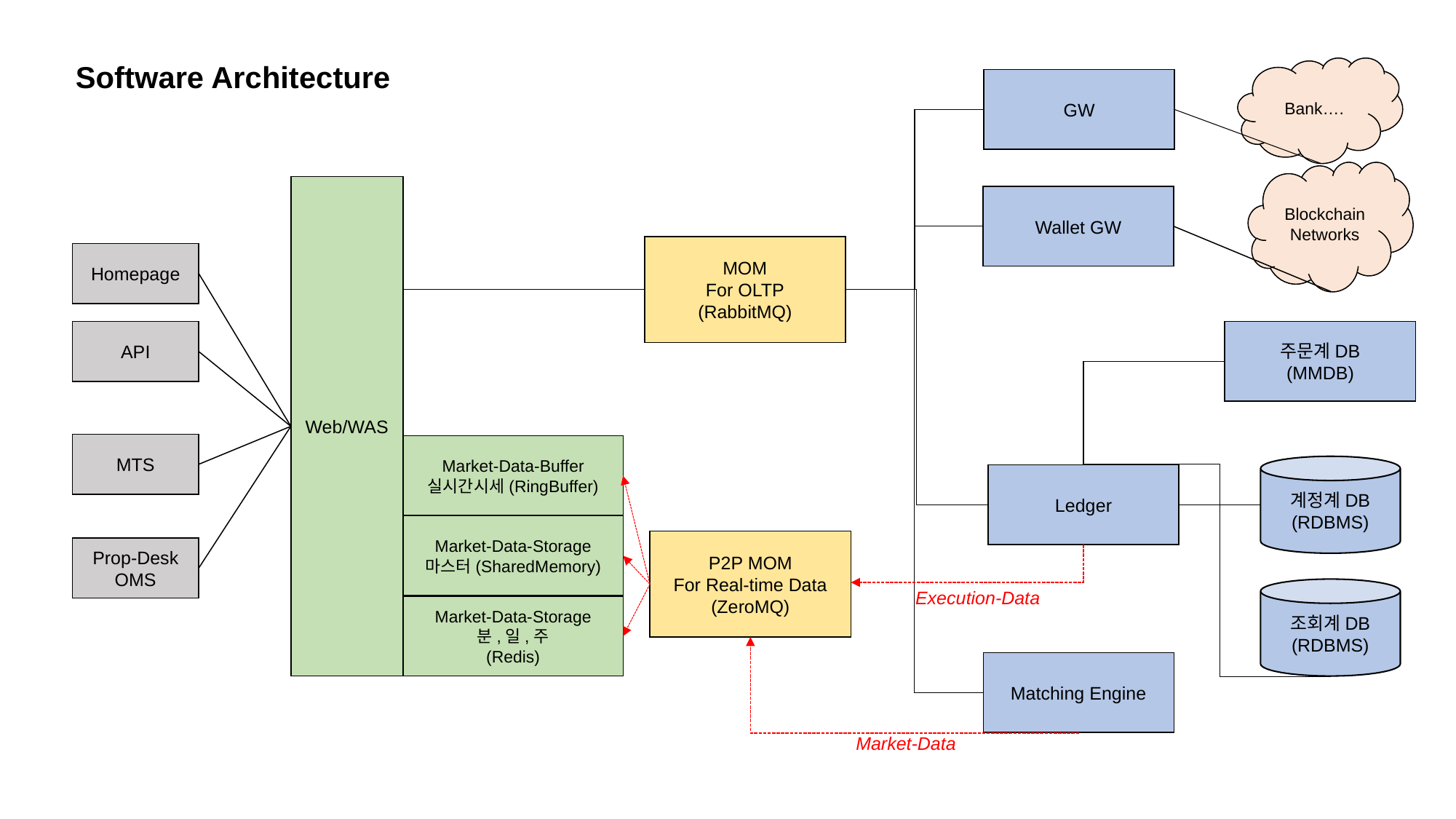

Software Architecture
Bank….
GW
Blockchain
Networks
Web/WAS
Wallet GW
MOM
For OLTP
(RabbitMQ)
Homepage
API
주문계DB
(MMDB)
MTS
Market-Data-Buffer
실시간시세(RingBuffer)
계정계DB
(RDBMS)
Ledger
Market-Data-Storage
마스터(SharedMemory)
P2P MOM
For Real-time Data
(ZeroMQ)
Prop-Desk
OMS
조회계DB
(RDBMS)
Execution-Data
Market-Data-Storage
분,일,주
(Redis)
Matching Engine
Market-Data